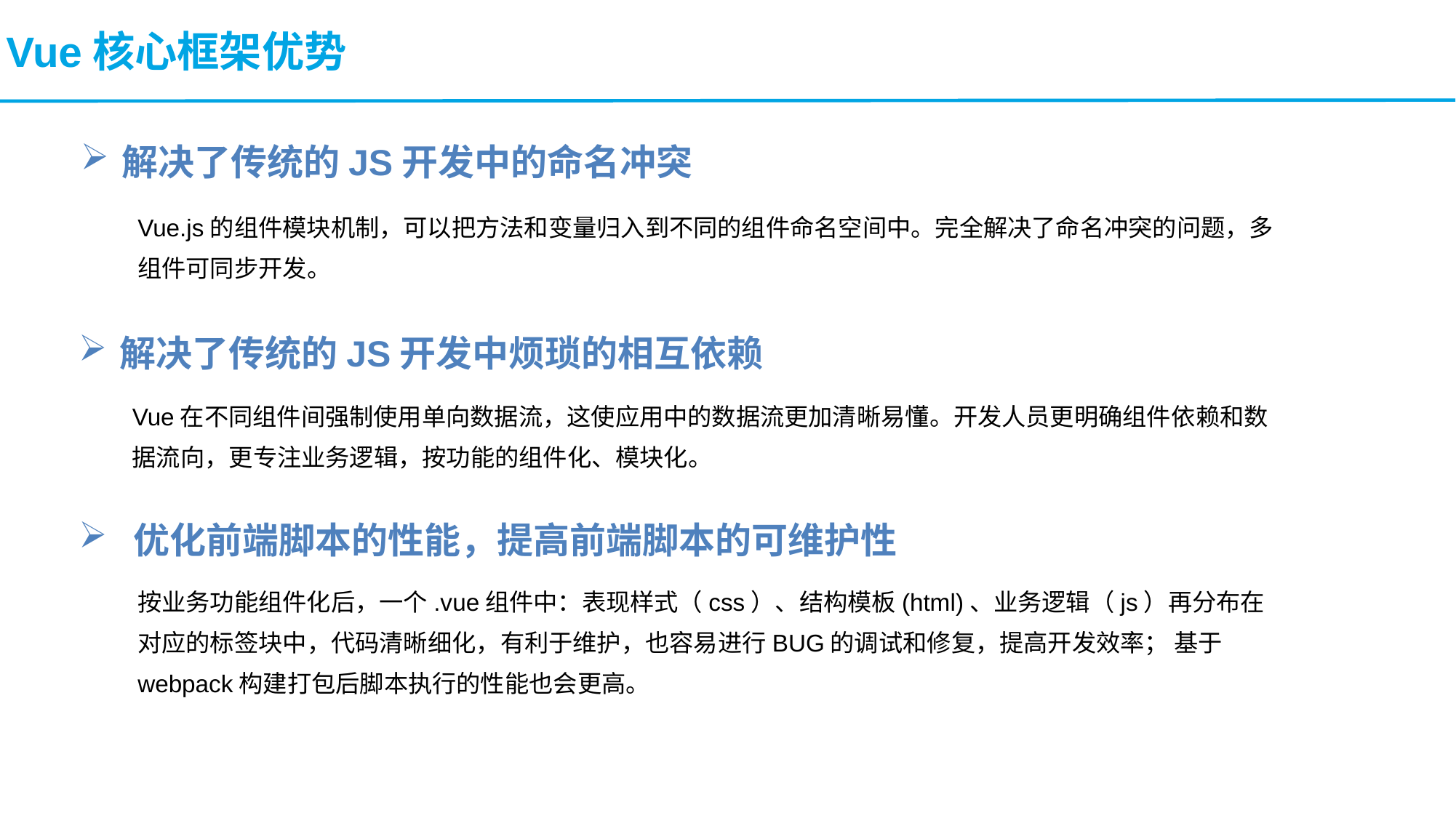

Vue核心框架优势

解决了传统的JS开发中的命名冲突

Vue.js的组件模块机制，可以把方法和变量归入到不同的组件命名空间中。完全解决了命名冲突的问题，多组件可同步开发。
解决了传统的JS开发中烦琐的相互依赖
Vue在不同组件间强制使用单向数据流，这使应用中的数据流更加清晰易懂。开发人员更明确组件依赖和数据流向，更专注业务逻辑，按功能的组件化、模块化。
优化前端脚本的性能，提高前端脚本的可维护性

按业务功能组件化后，一个.vue组件中：表现样式（css）、结构模板(html)、业务逻辑（js）再分布在对应的标签块中，代码清晰细化，有利于维护，也容易进行BUG的调试和修复，提高开发效率； 基于webpack构建打包后脚本执行的性能也会更高。